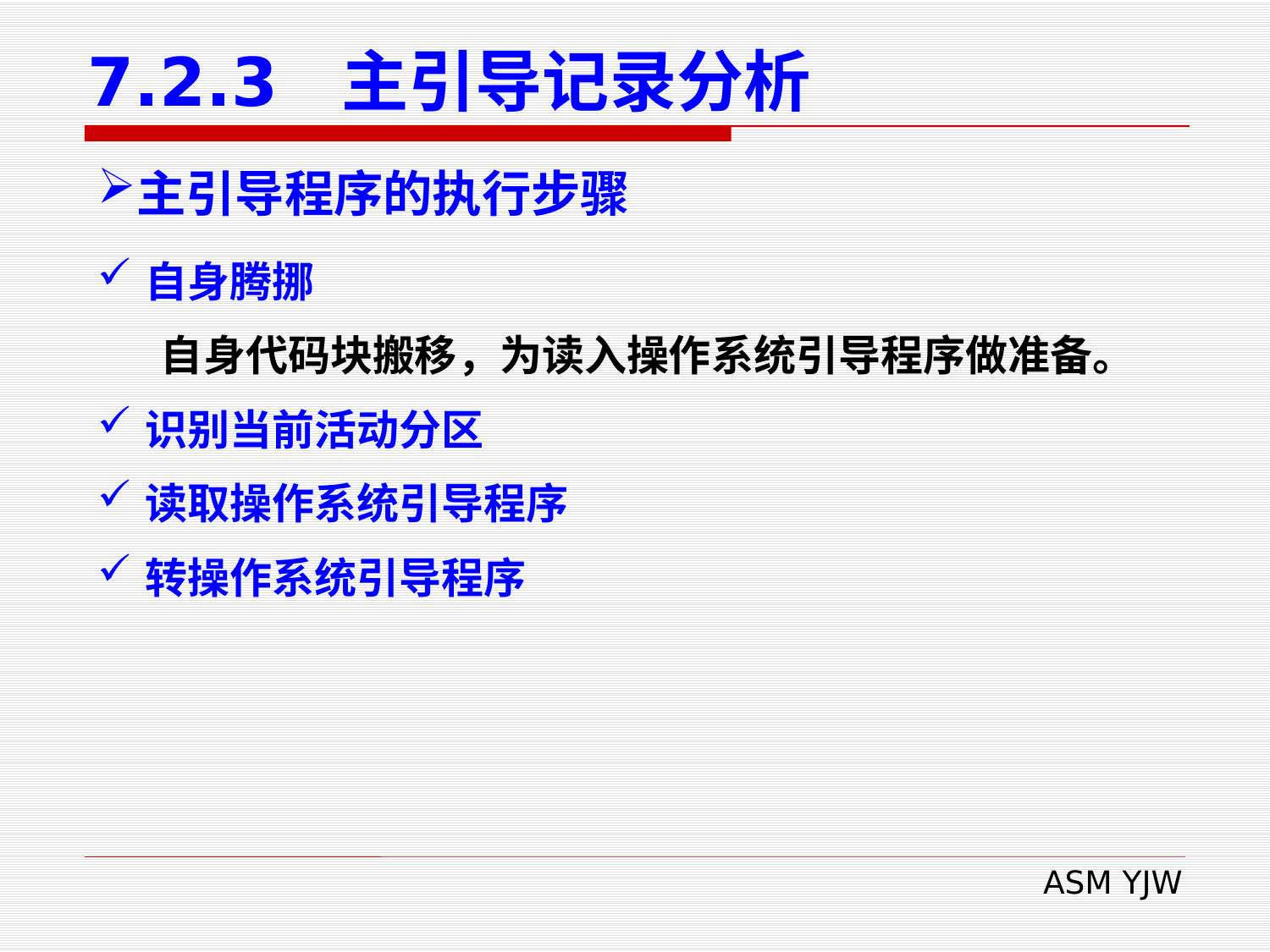

# 7.2.3  主引导记录分析
主引导程序的执行步骤
自身腾挪
自身代码块搬移，为读入操作系统引导程序做准备。
识别当前活动分区
读取操作系统引导程序
转操作系统引导程序